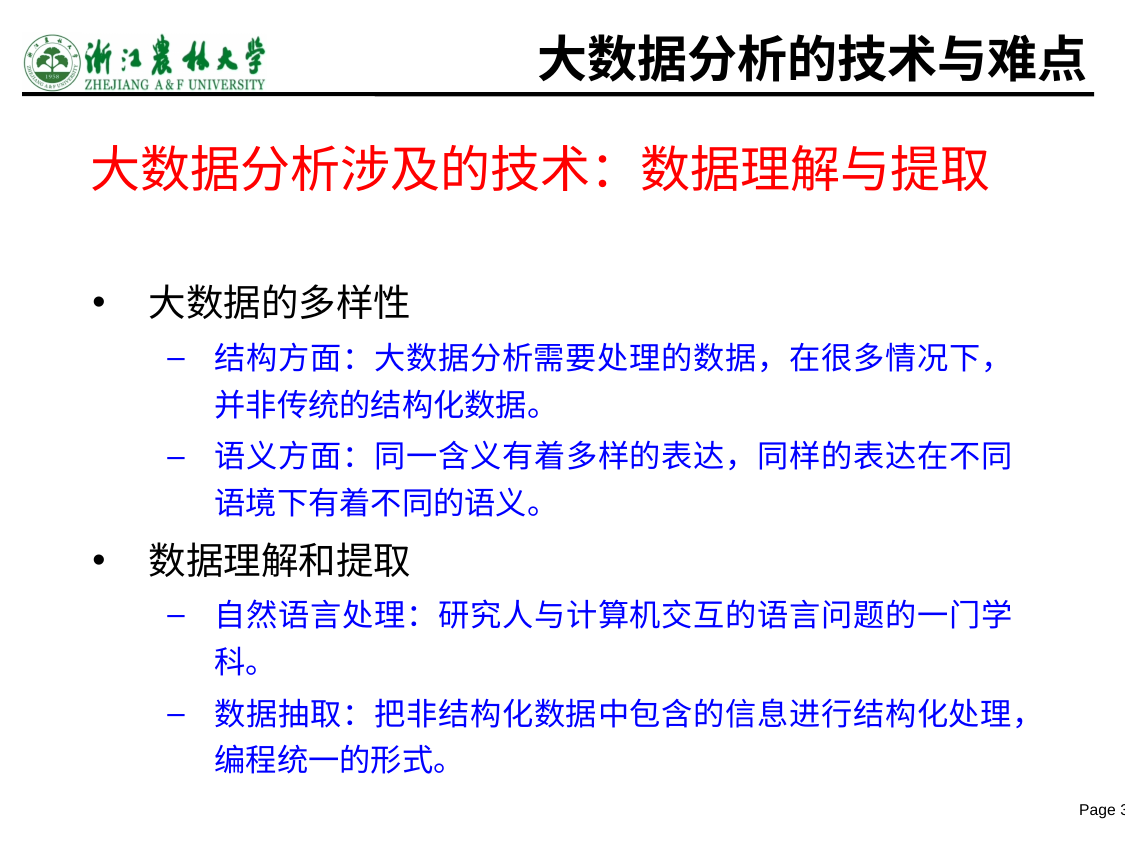

# 大数据分析的技术与难点

大数据分析涉及的技术：数据理解与提取
大数据的多样性
结构方面：大数据分析需要处理的数据，在很多情况下，并非传统的结构化数据。
语义方面：同一含义有着多样的表达，同样的表达在不同语境下有着不同的语义。
数据理解和提取
自然语言处理：研究人与计算机交互的语言问题的一门学科。
数据抽取：把非结构化数据中包含的信息进行结构化处理，编程统一的形式。